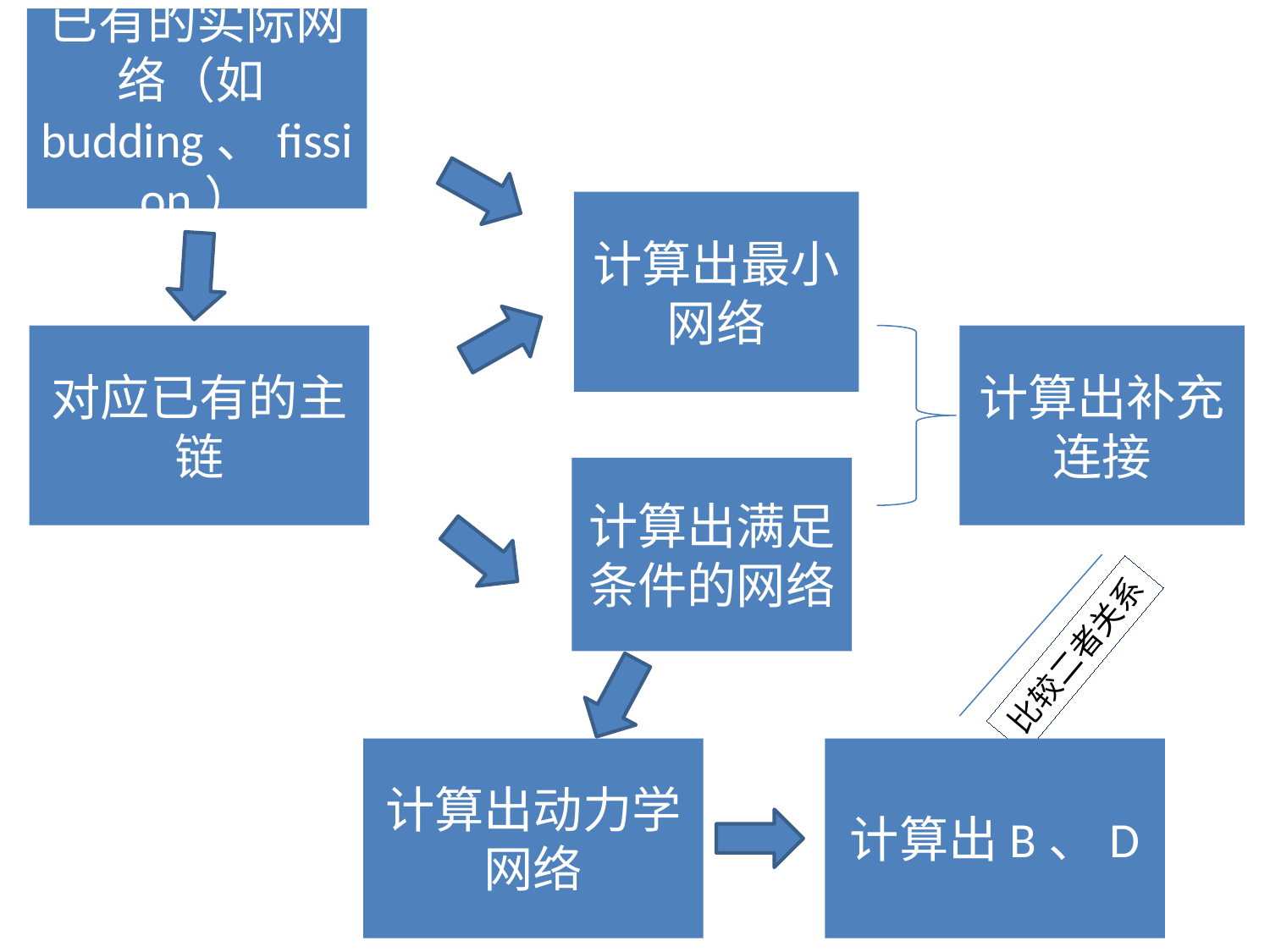

已有的实际网络（如budding、fission）

计算出最小网络

对应已有的主链

计算出补充连接
计算出满足条件的网络

比较二者关系

计算出动力学网络
计算出B、D